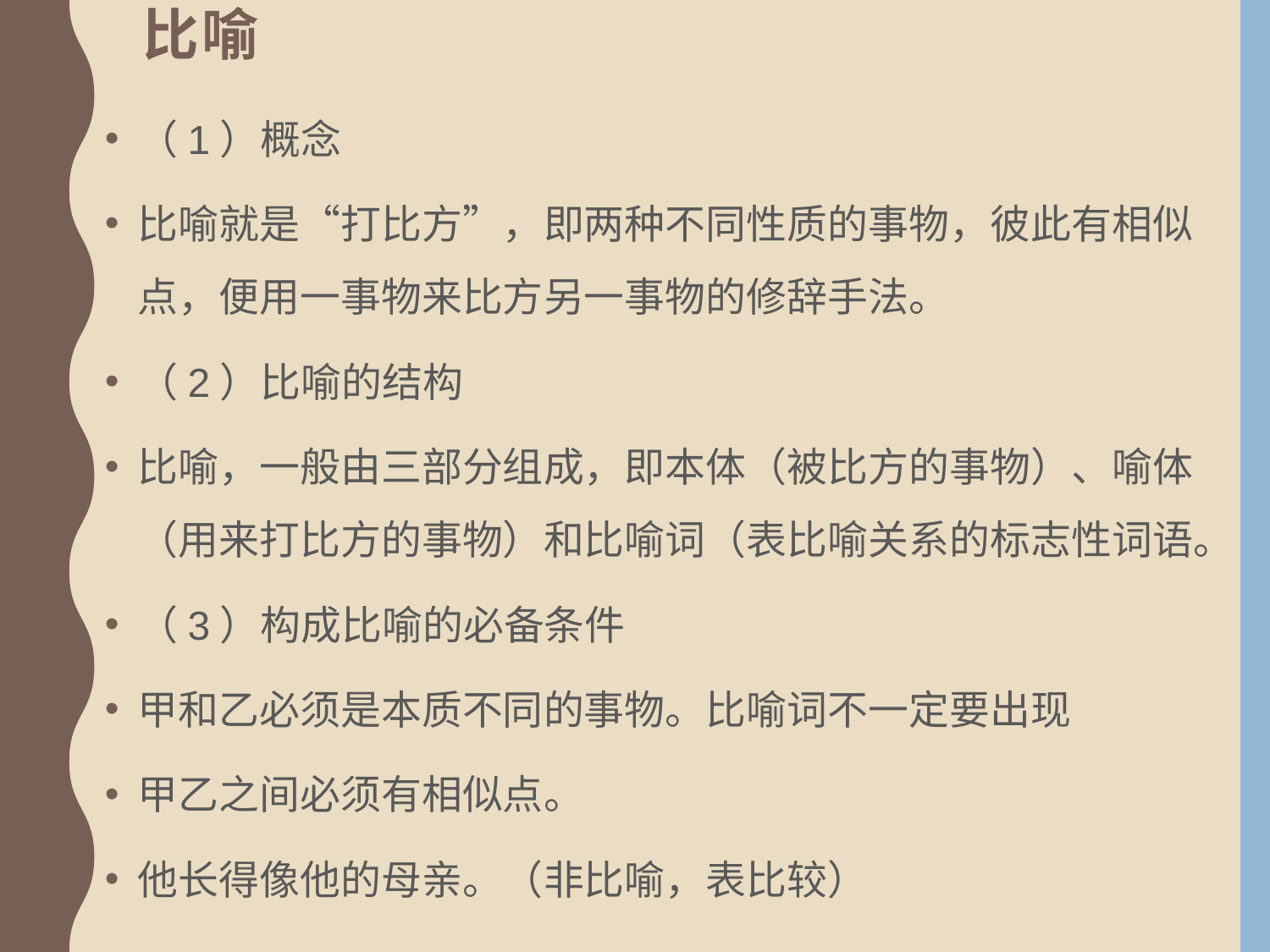

# 比喻
（1）概念
比喻就是“打比方”，即两种不同性质的事物，彼此有相似点，便用一事物来比方另一事物的修辞手法。
（2）比喻的结构
比喻，一般由三部分组成，即本体（被比方的事物）、喻体（用来打比方的事物）和比喻词（表比喻关系的标志性词语。
（3）构成比喻的必备条件
甲和乙必须是本质不同的事物。比喻词不一定要出现
甲乙之间必须有相似点。
他长得像他的母亲。（非比喻，表比较）